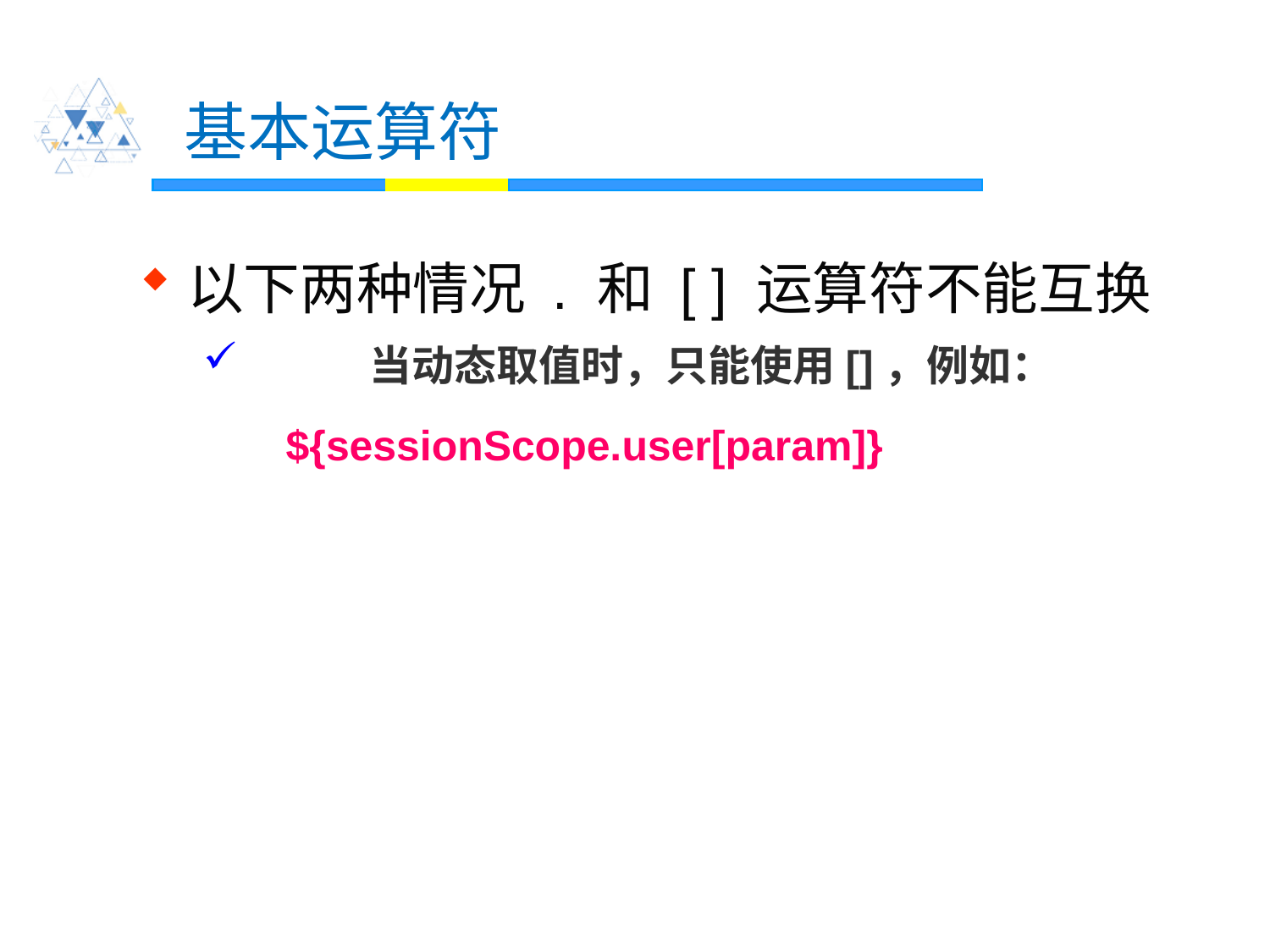

# 基本运算符
以下两种情况 . 和 [ ] 运算符不能互换
	当动态取值时，只能使用[]，例如：
       ${sessionScope.user[param]}